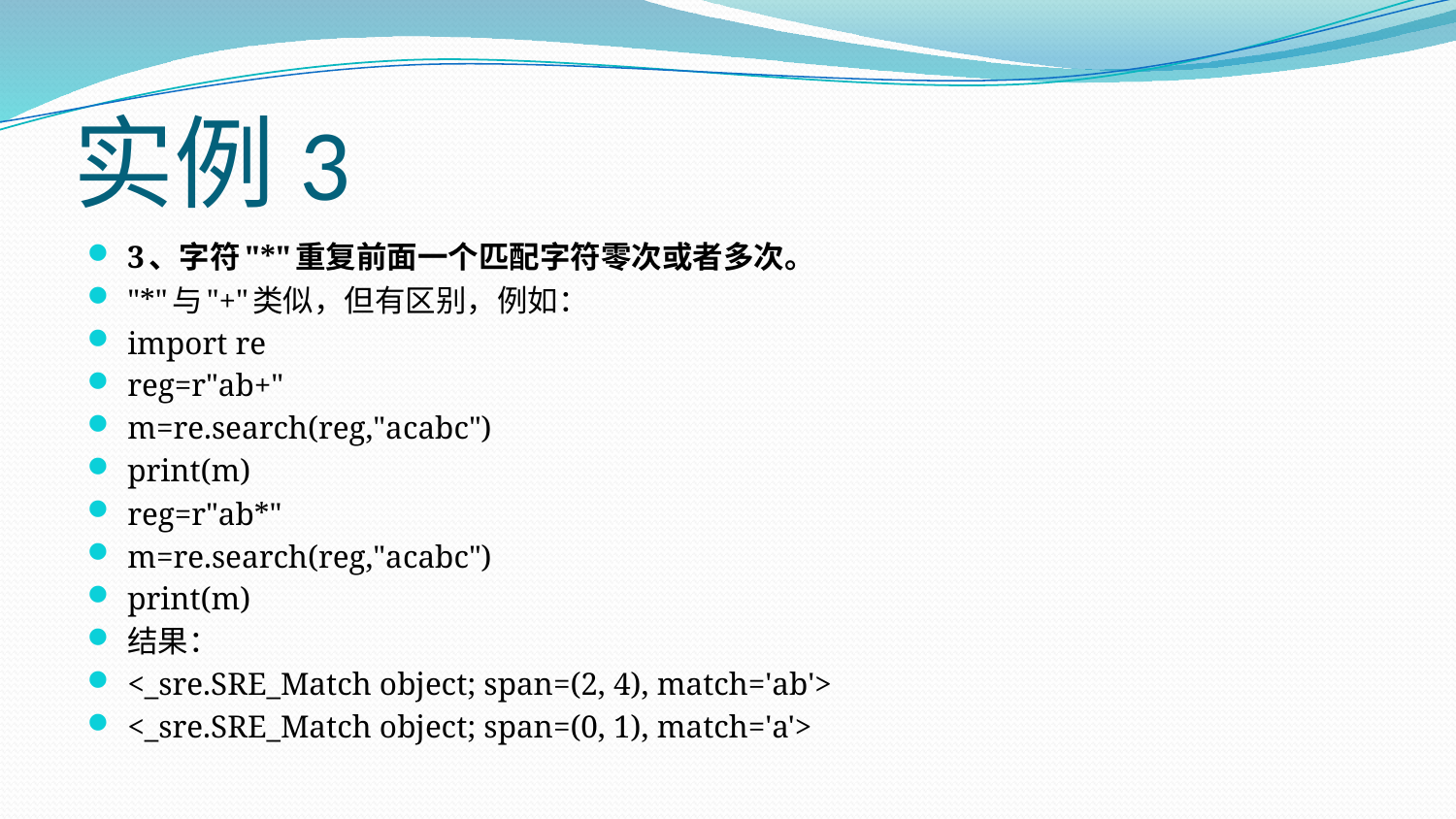

# 实例3
3、字符"*"重复前面一个匹配字符零次或者多次。
"*"与"+"类似，但有区别，例如：
import re
reg=r"ab+"
m=re.search(reg,"acabc")
print(m)
reg=r"ab*"
m=re.search(reg,"acabc")
print(m)
结果：
<_sre.SRE_Match object; span=(2, 4), match='ab'>
<_sre.SRE_Match object; span=(0, 1), match='a'>